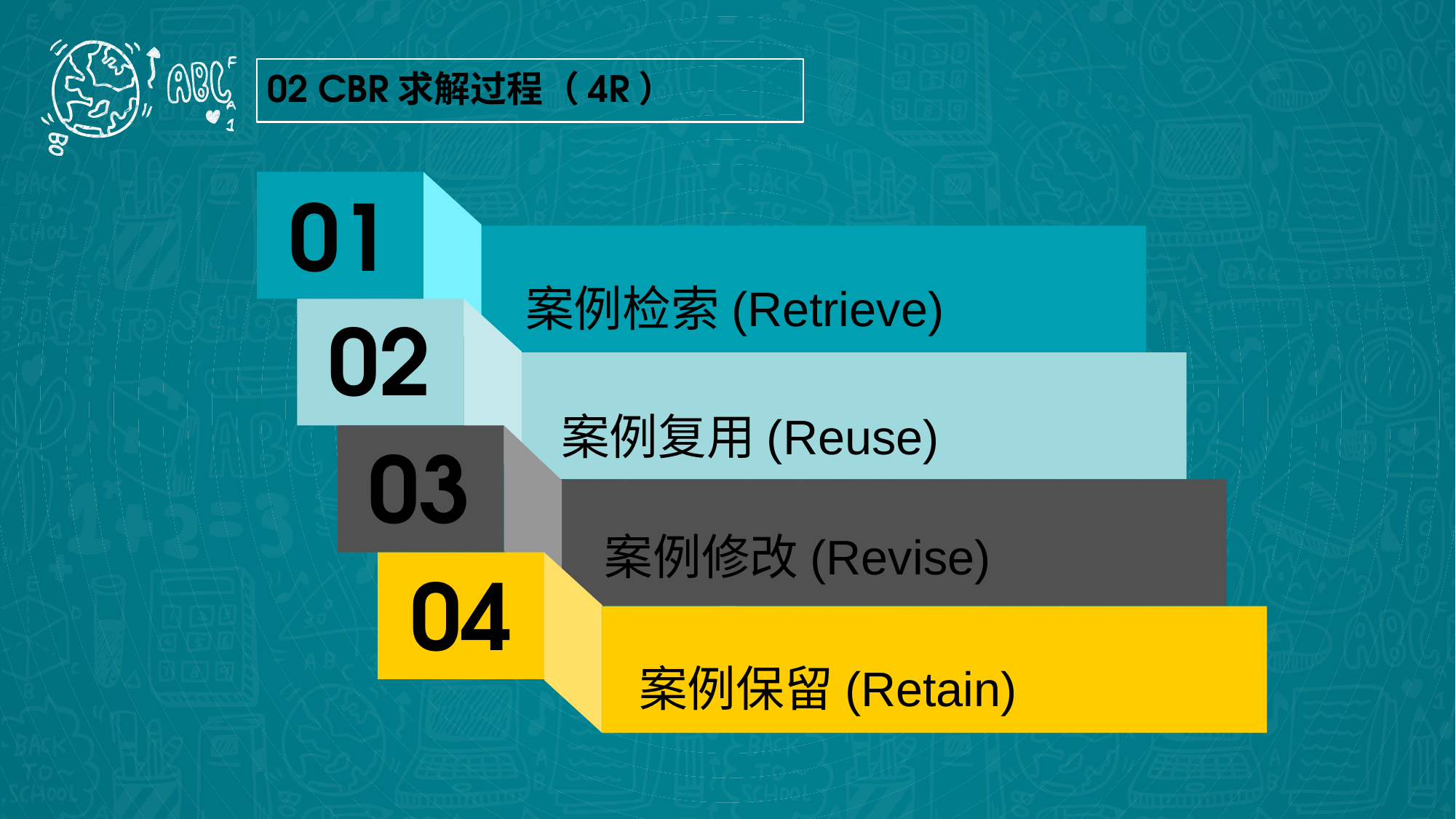

02 CBR求解过程（4R）

01
案例检索(Retrieve)

02
案例复用(Reuse)

03
案例修改(Revise)

04
案例保留(Retain)